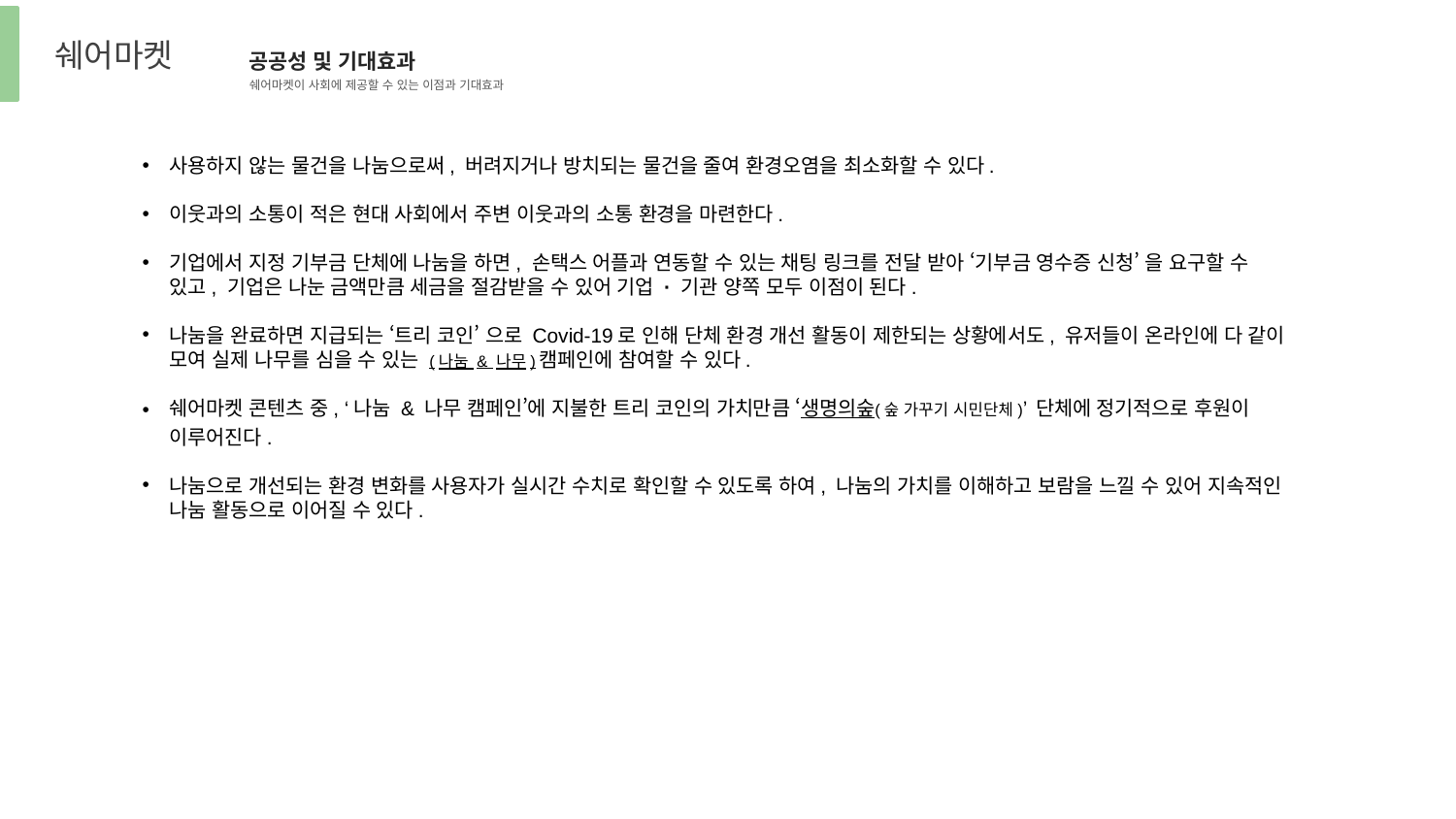

쉐어마켓
공공성 및 기대효과
쉐어마켓이 사회에 제공할 수 있는 이점과 기대효과
사용하지 않는 물건을 나눔으로써, 버려지거나 방치되는 물건을 줄여 환경오염을 최소화할 수 있다.

이웃과의 소통이 적은 현대 사회에서 주변 이웃과의 소통 환경을 마련한다.

기업에서 지정 기부금 단체에 나눔을 하면, 손택스 어플과 연동할 수 있는 채팅 링크를 전달 받아 ‘기부금 영수증 신청’ 을 요구할 수 있고, 기업은 나눈 금액만큼 세금을 절감받을 수 있어 기업 · 기관 양쪽 모두 이점이 된다.

나눔을 완료하면 지급되는 ‘트리 코인’ 으로 Covid-19로 인해 단체 환경 개선 활동이 제한되는 상황에서도, 유저들이 온라인에 다 같이 모여 실제 나무를 심을 수 있는 (나눔 & 나무)캠페인에 참여할 수 있다.

쉐어마켓 콘텐츠 중, ‘나눔 & 나무 캠페인’에 지불한 트리 코인의 가치만큼 ‘생명의숲(숲 가꾸기 시민단체)’ 단체에 정기적으로 후원이 이루어진다.

나눔으로 개선되는 환경 변화를 사용자가 실시간 수치로 확인할 수 있도록 하여, 나눔의 가치를 이해하고 보람을 느낄 수 있어 지속적인 나눔 활동으로 이어질 수 있다.